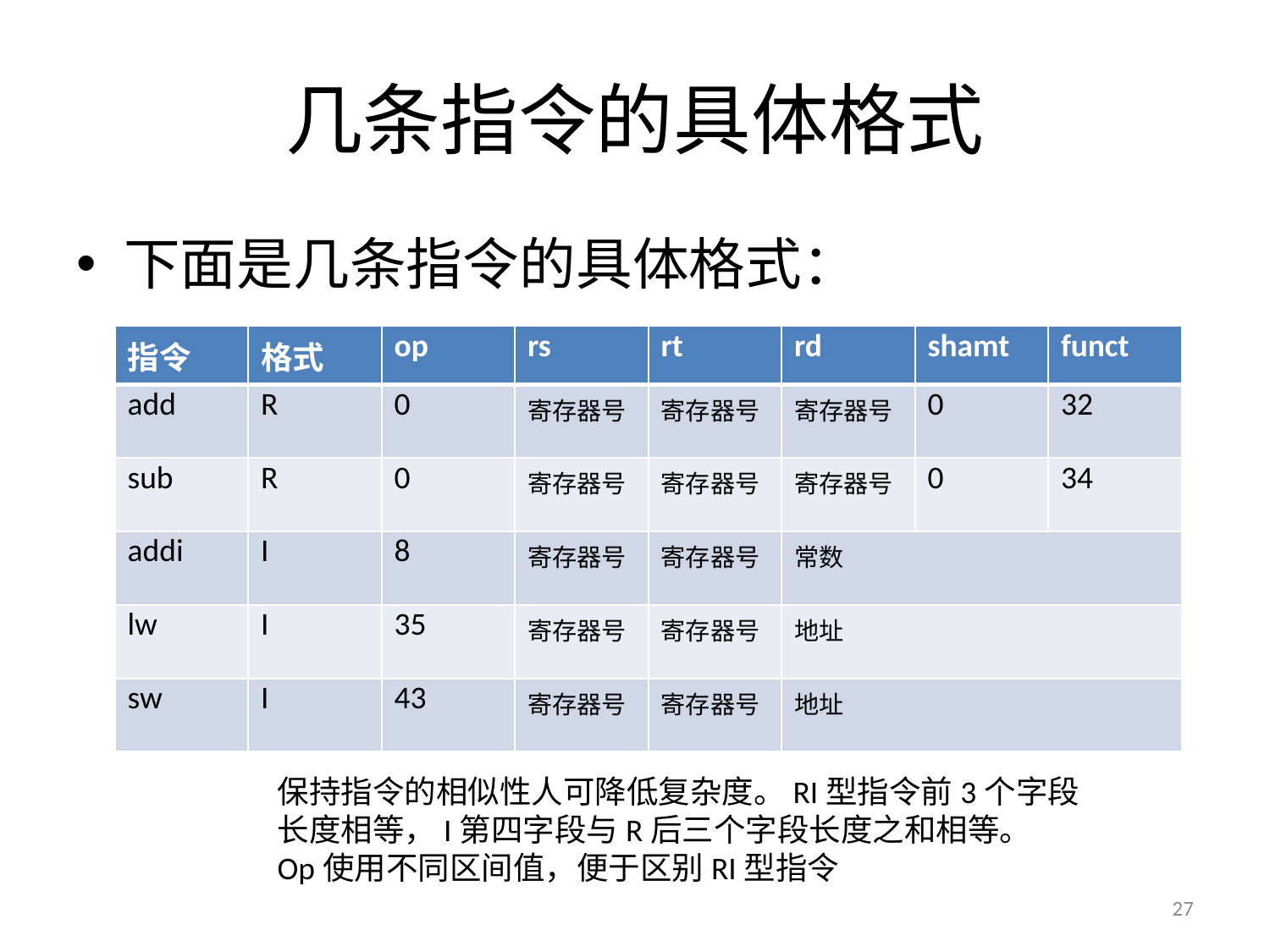

# 几条指令的具体格式
下面是几条指令的具体格式：
| 指令 | 格式 | op | rs | rt | rd | shamt | funct |
| --- | --- | --- | --- | --- | --- | --- | --- |
| add | R | 0 | 寄存器号 | 寄存器号 | 寄存器号 | 0 | 32 |
| sub | R | 0 | 寄存器号 | 寄存器号 | 寄存器号 | 0 | 34 |
| addi | I | 8 | 寄存器号 | 寄存器号 | 常数 |  |  |
| lw | I | 35 | 寄存器号 | 寄存器号 | 地址 |  |  |
| sw | I | 43 | 寄存器号 | 寄存器号 | 地址 |  |  |
保持指令的相似性人可降低复杂度。RI型指令前3个字段长度相等，I第四字段与R后三个字段长度之和相等。
Op使用不同区间值，便于区别RI型指令
27